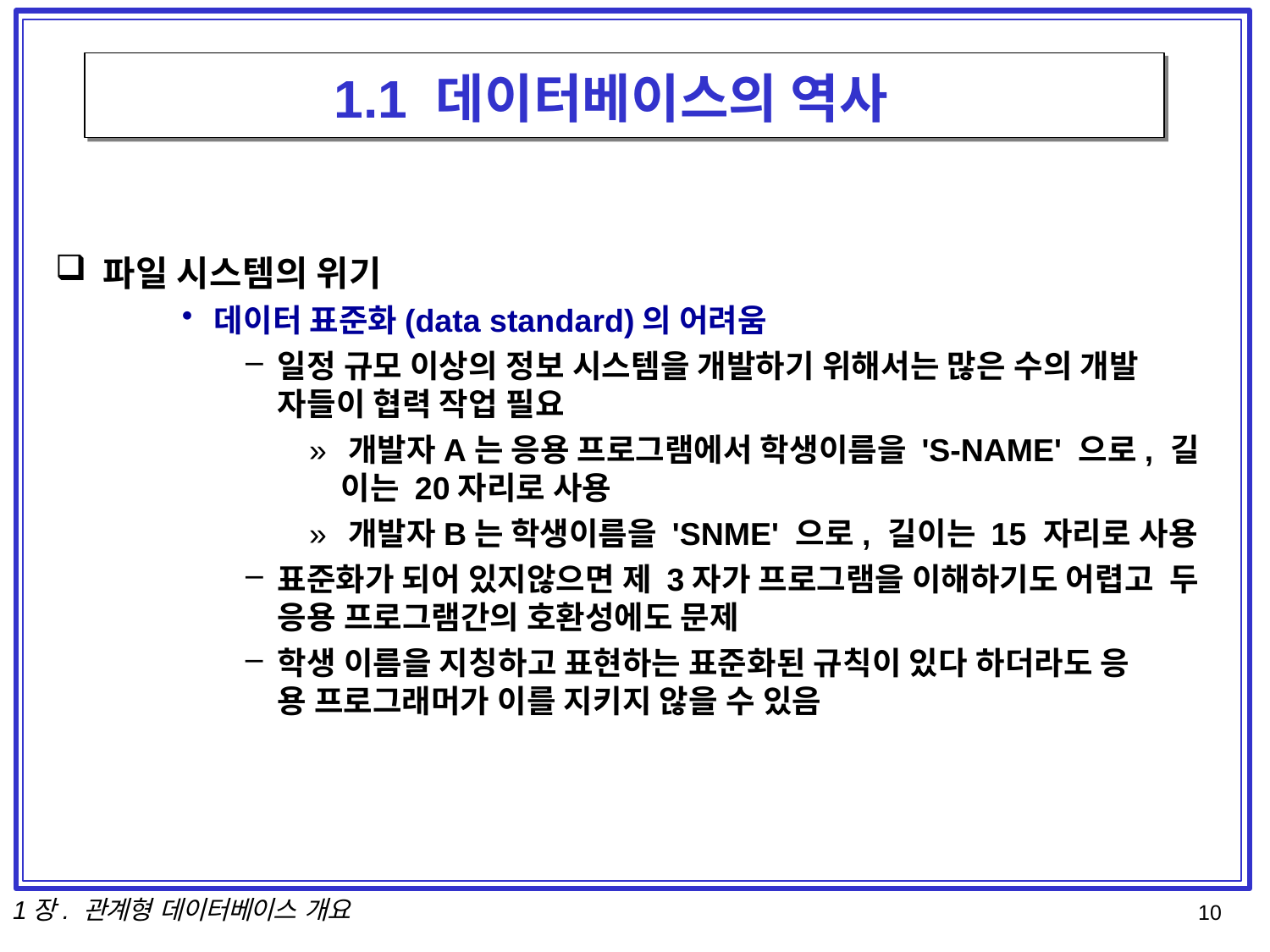

# 1.1 데이터베이스의 역사
파일 시스템의 위기
데이터 표준화(data standard)의 어려움
일정 규모 이상의 정보 시스템을 개발하기 위해서는 많은 수의 개발  자들이 협력 작업 필요
» 개발자A는 응용 프로그램에서 학생이름을 'S-NAME' 으로, 길
이는 20자리로 사용
» 개발자B는 학생이름을 'SNME' 으로, 길이는 15 자리로 사용
표준화가 되어 있지않으면 제 3자가 프로그램을 이해하기도 어렵고  두 응용 프로그램간의 호환성에도 문제
학생 이름을 지칭하고 표현하는 표준화된 규칙이 있다 하더라도 응
용 프로그래머가 이를 지키지 않을 수 있음
1장. 관계형 데이터베이스 개요
10